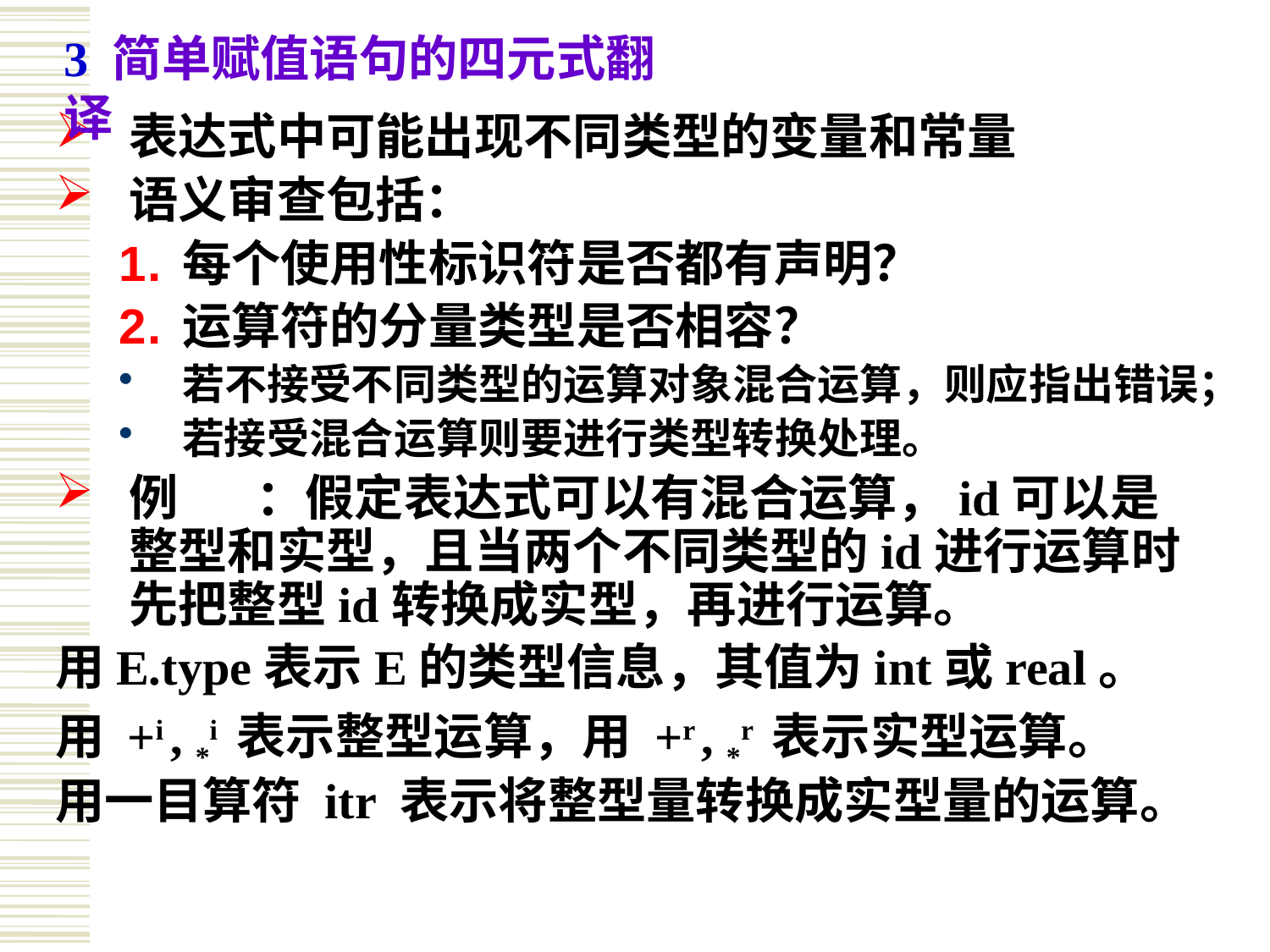

3 简单赋值语句的四元式翻译
表达式中可能出现不同类型的变量和常量
语义审查包括：
每个使用性标识符是否都有声明？
运算符的分量类型是否相容？
若不接受不同类型的运算对象混合运算，则应指出错误；
若接受混合运算则要进行类型转换处理。
例	：假定表达式可以有混合运算，id可以是整型和实型，且当两个不同类型的id进行运算时先把整型id转换成实型，再进行运算。
用E.type表示E的类型信息，其值为int或real。
用 +i , *i 表示整型运算，用 +r , *r 表示实型运算。
用一目算符 itr 表示将整型量转换成实型量的运算。